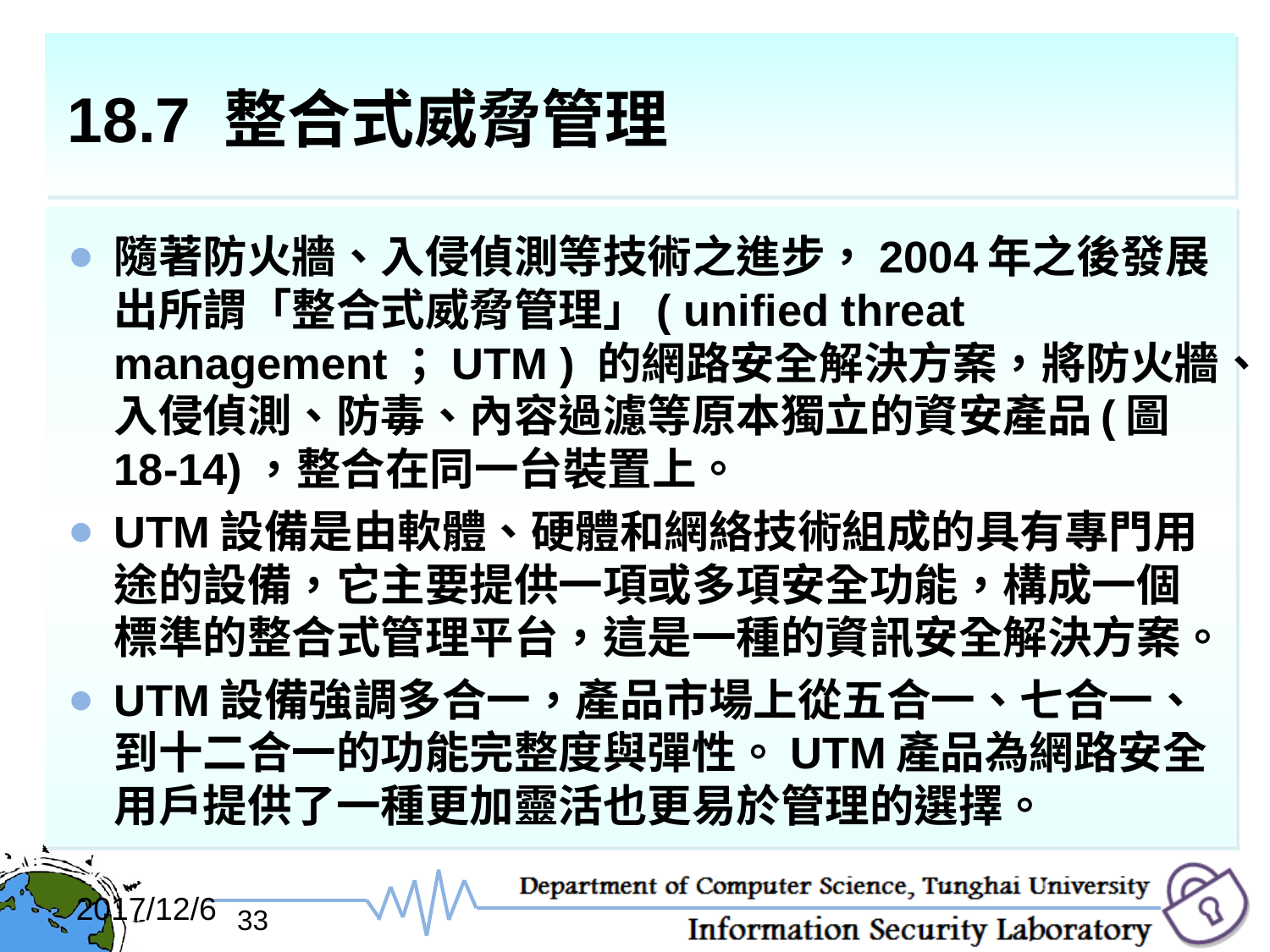

# 18.7 整合式威脅管理
隨著防火牆、入侵偵測等技術之進步，2004年之後發展出所謂「整合式威脅管理」( unified threat management；UTM ) 的網路安全解決方案，將防火牆、入侵偵測、防毒、內容過濾等原本獨立的資安產品(圖 18-14)，整合在同一台裝置上。
UTM設備是由軟體、硬體和網絡技術組成的具有專門用途的設備，它主要提供一項或多項安全功能，構成一個標準的整合式管理平台，這是一種的資訊安全解決方案。
UTM設備強調多合一，產品市場上從五合一、七合一、到十二合一的功能完整度與彈性。UTM產品為網路安全用戶提供了一種更加靈活也更易於管理的選擇。
2017/12/6
33